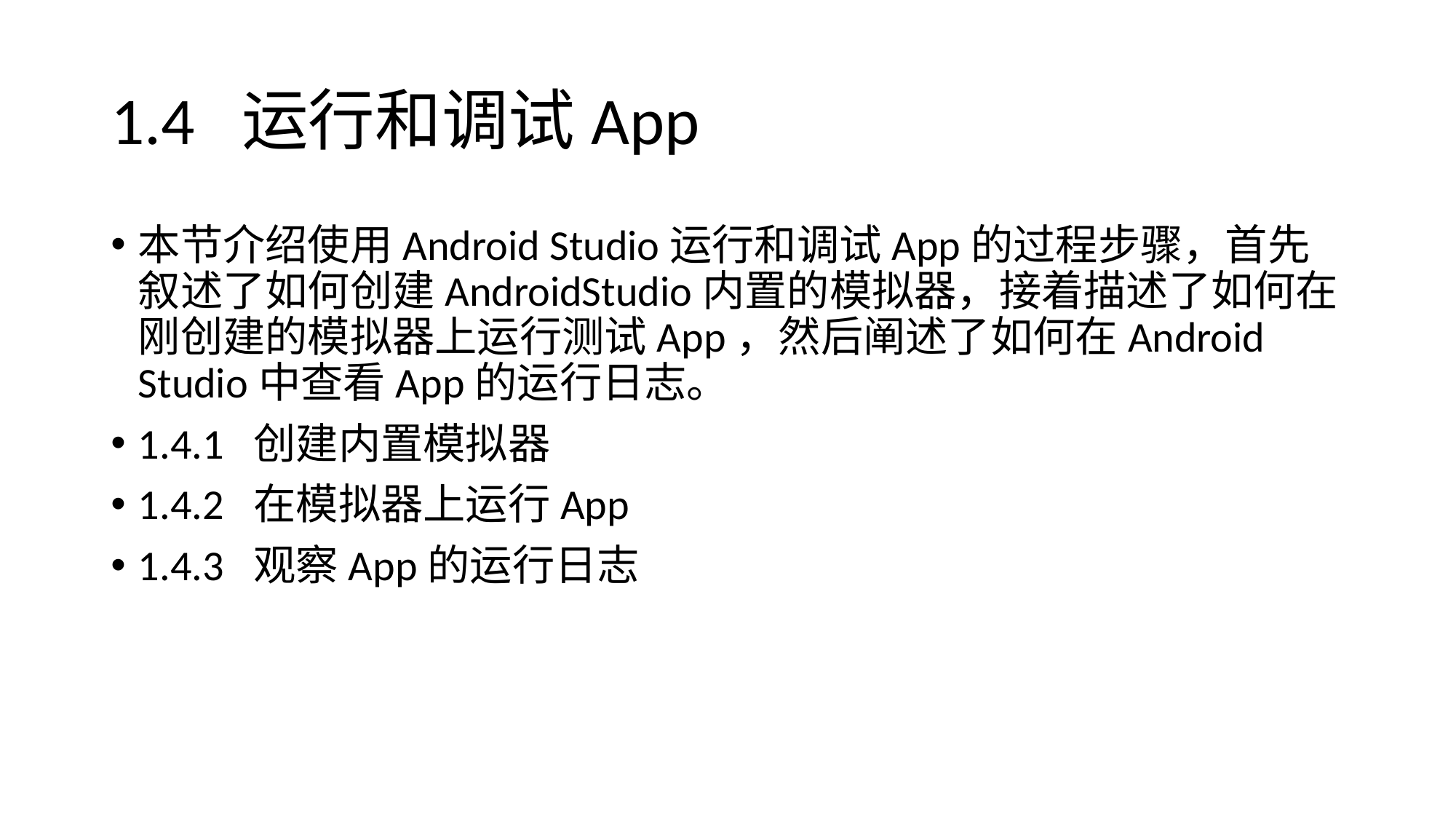

# 1.4  运行和调试App
本节介绍使用Android Studio运行和调试App的过程步骤，首先叙述了如何创建AndroidStudio内置的模拟器，接着描述了如何在刚创建的模拟器上运行测试App，然后阐述了如何在Android Studio中查看App的运行日志。
1.4.1  创建内置模拟器
1.4.2  在模拟器上运行App
1.4.3  观察App的运行日志